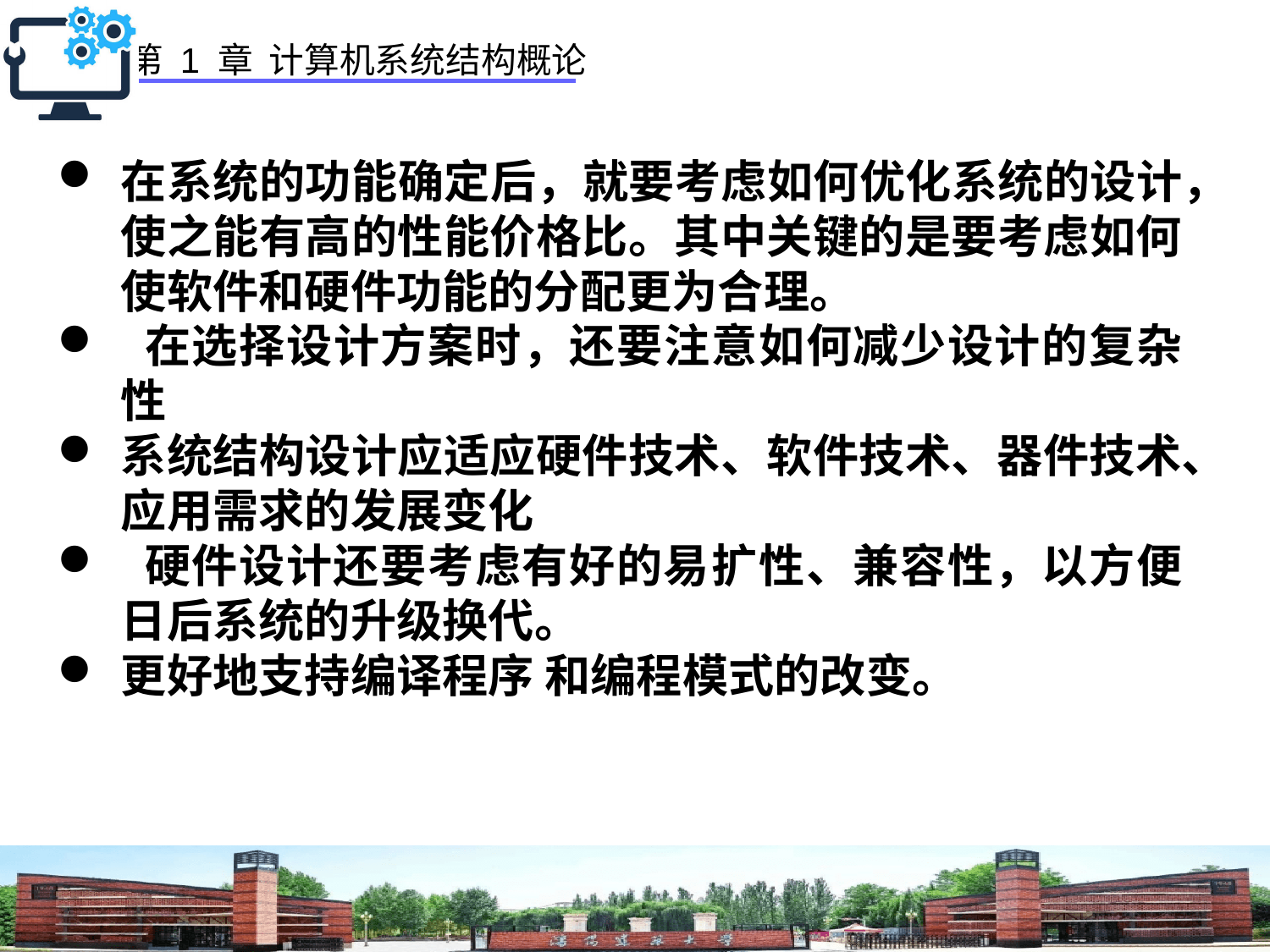

在系统的功能确定后，就要考虑如何优化系统的设计，使之能有高的性能价格比。其中关键的是要考虑如何使软件和硬件功能的分配更为合理。
 在选择设计方案时，还要注意如何减少设计的复杂性
系统结构设计应适应硬件技术、软件技术、器件技术、应用需求的发展变化
 硬件设计还要考虑有好的易扩性、兼容性，以方便日后系统的升级换代。
更好地支持编译程序 和编程模式的改变。